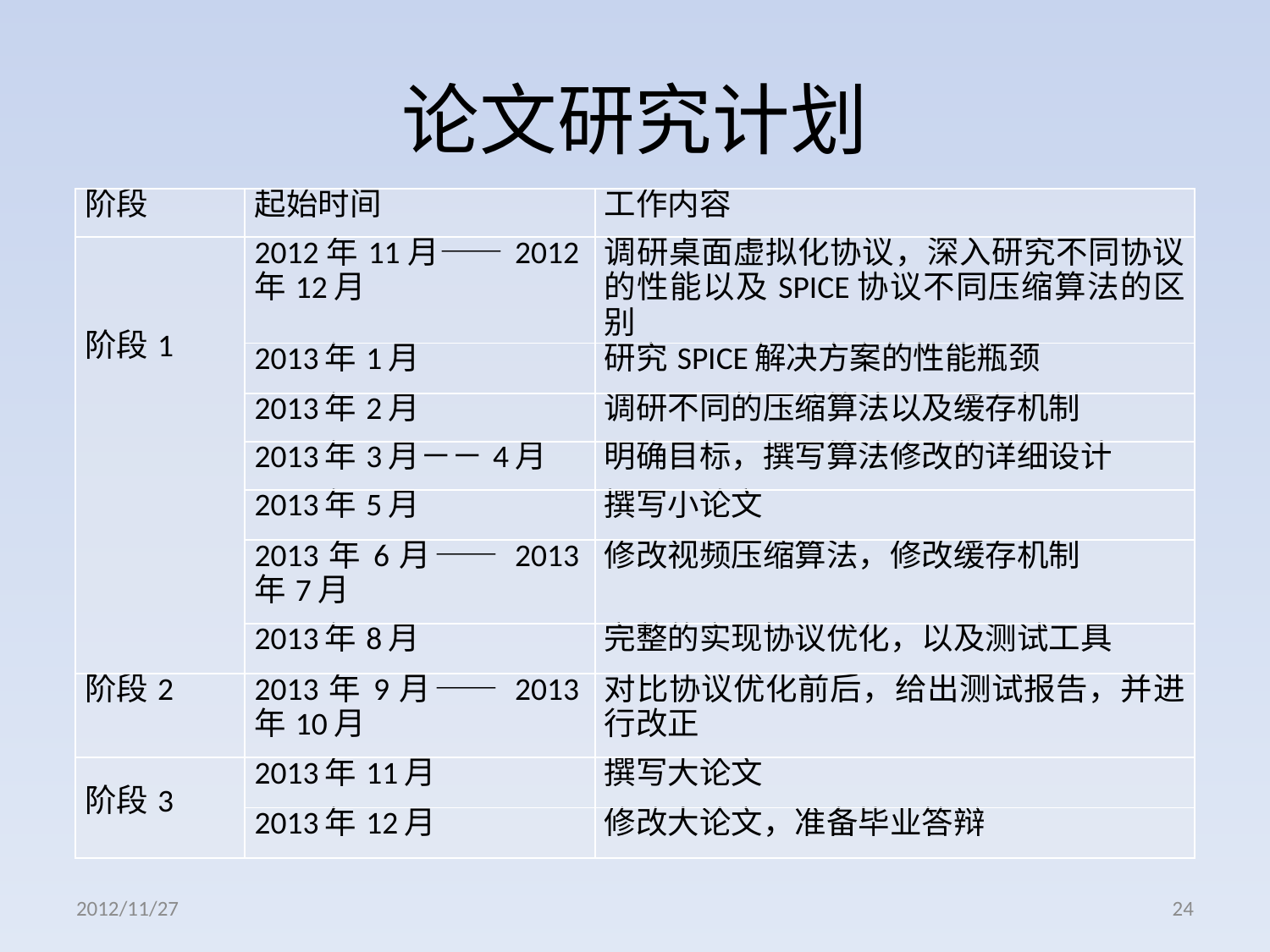

# 论文研究计划
| 阶段 | 起始时间 | 工作内容 |
| --- | --- | --- |
| 阶段1 | 2012年11月——2012年12月 | 调研桌面虚拟化协议，深入研究不同协议的性能以及SPICE协议不同压缩算法的区别 |
|  | 2013年1月 | 研究SPICE解决方案的性能瓶颈 |
|  | 2013年2月 | 调研不同的压缩算法以及缓存机制 |
|  | 2013年3月－－4月 | 明确目标，撰写算法修改的详细设计 |
|  | 2013年5月 | 撰写小论文 |
|  | 2013年6月——2013年7月 | 修改视频压缩算法，修改缓存机制 |
|  | 2013年8月 | 完整的实现协议优化，以及测试工具 |
| 阶段2 | 2013年9月——2013年10月 | 对比协议优化前后，给出测试报告，并进行改正 |
| 阶段3 | 2013年11月 | 撰写大论文 |
|  | 2013年12月 | 修改大论文，准备毕业答辩 |
2012/11/27
24